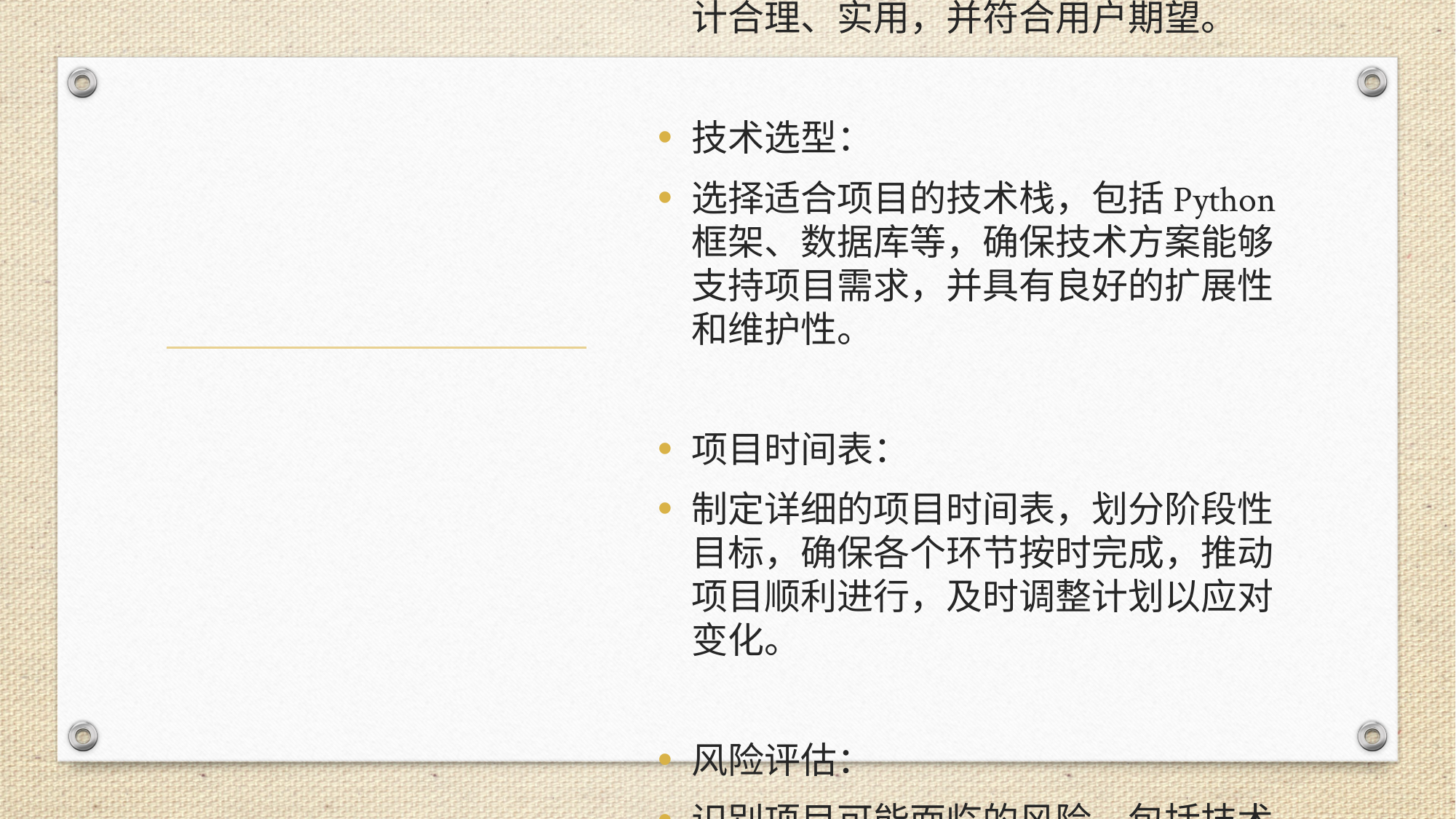

项目背景：
本项目旨在通过实际案例帮助学员掌握Python应用，提升编程能力，解决实际问题。将结合具体需求进行深入分析与实现。

目标用户：
确定项目的目标用户群体，分析其需求和使用场景，确保项目功能能够满足用户的实际需求并提升用户体验。

功能需求：
明确项目的核心功能，包括用户注册、数据处理、结果展示等，确保功能设计合理、实用，并符合用户期望。

技术选型：
选择适合项目的技术栈，包括Python框架、数据库等，确保技术方案能够支持项目需求，并具有良好的扩展性和维护性。

项目时间表：
制定详细的项目时间表，划分阶段性目标，确保各个环节按时完成，推动项目顺利进行，及时调整计划以应对变化。

风险评估：
识别项目可能面临的风险，包括技术风险、时间风险等，制定相应的应对策略，确保项目能够顺利推进并达到预期目标。

团队分工：
明确项目团队成员的角色与职责，确保每个成员都能充分发挥其特长，增强团队协作，提升项目效率。

总结与展望：
对项目需求分析进行总结，评估需求的合理性与可行性，为后续开发阶段提供指导，展望项目实施后的效果与价值。
#